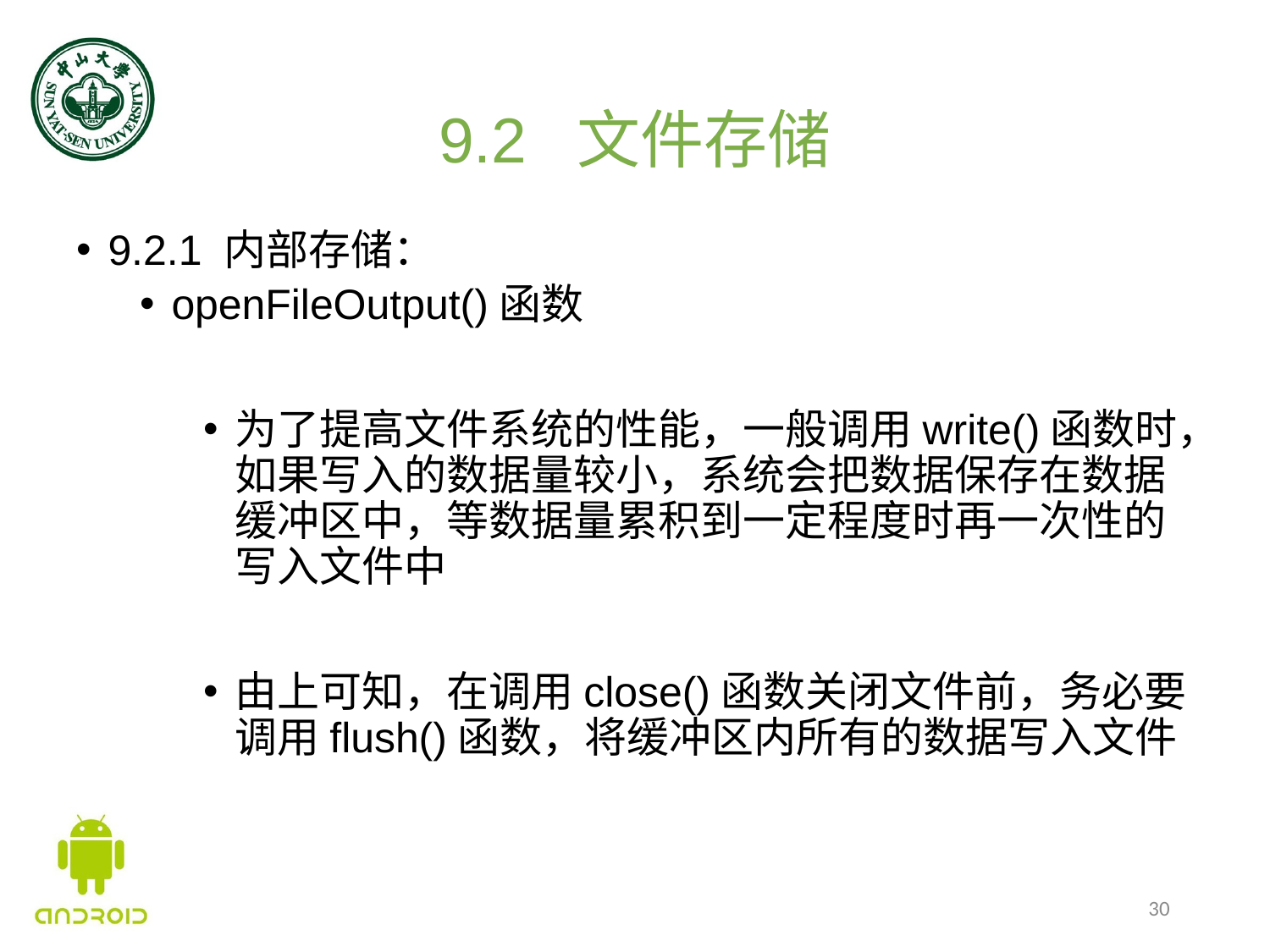

# 9.2  文件存储
9.2.1 内部存储：
openFileOutput()函数

为了提高文件系统的性能，一般调用write()函数时，如果写入的数据量较小，系统会把数据保存在数据缓冲区中，等数据量累积到一定程度时再一次性的写入文件中

由上可知，在调用close()函数关闭文件前，务必要调用flush()函数，将缓冲区内所有的数据写入文件

30